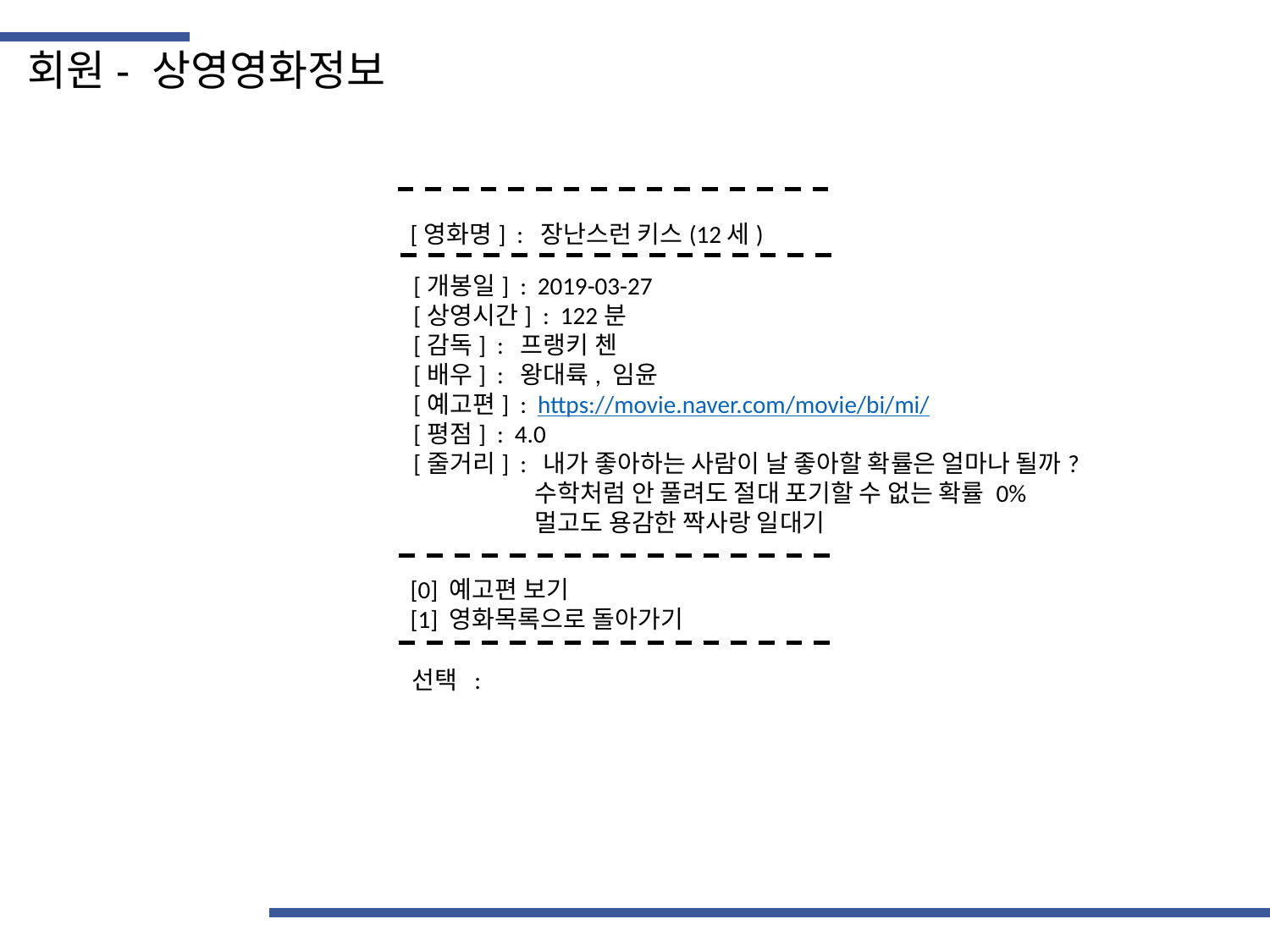

회원- 상영영화정보
[영화명]  :  장난스런 키스(12세)
[개봉일]  :  2019-03-27
[상영시간]  :  122분
[감독]  :  프랭키 첸
[배우]  :  왕대륙, 임윤
[예고편]  :  https://movie.naver.com/movie/bi/mi/
[평점]  :  4.0
[줄거리]  :  내가 좋아하는 사람이 날 좋아할 확률은 얼마나 될까?
                     수학처럼 안 풀려도 절대 포기할 수 없는 확률 0%
                     멀고도 용감한 짝사랑 일대기
[0] 예고편 보기
[1] 영화목록으로 돌아가기
선택  :